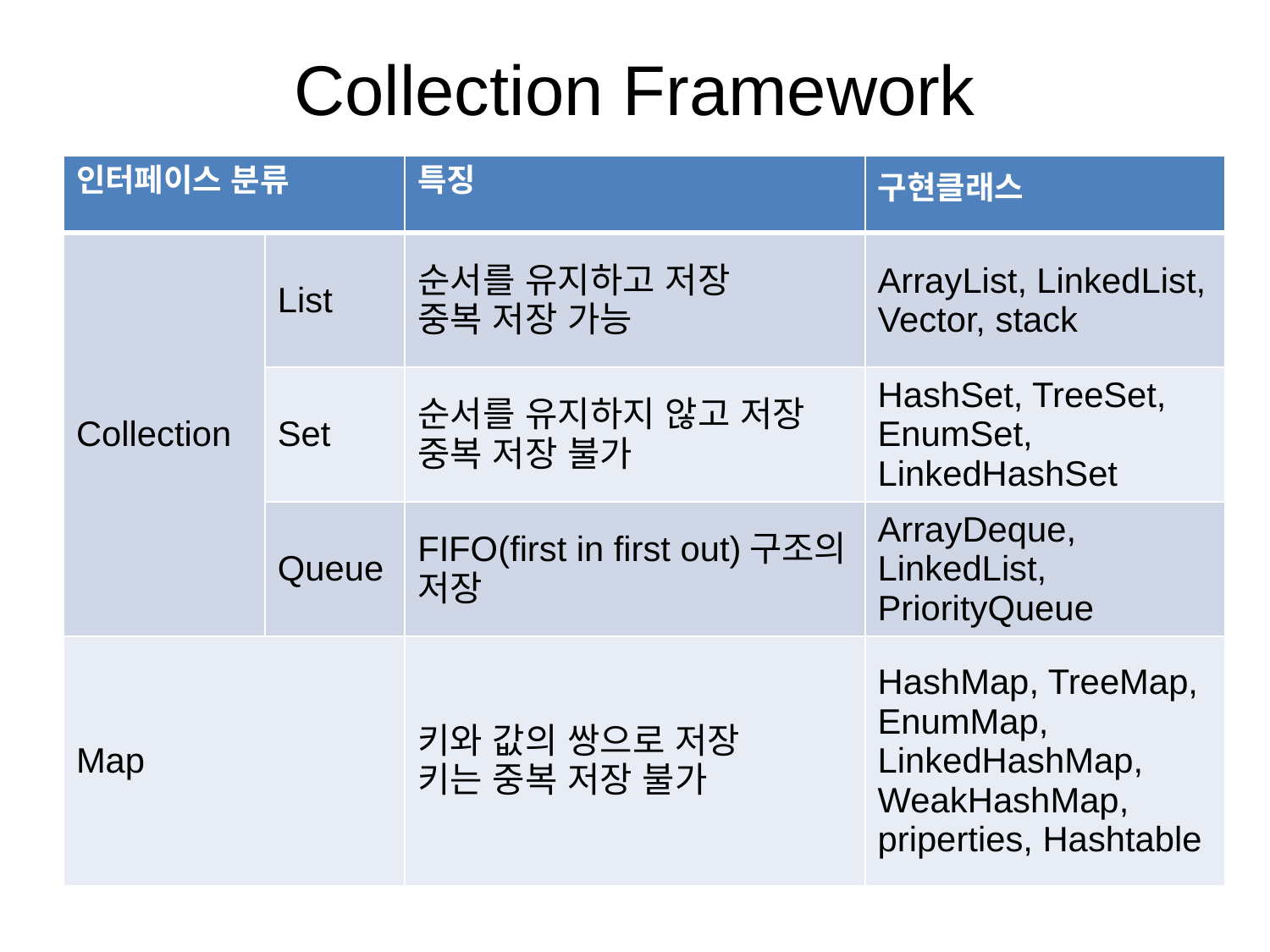

# Collection Framework
| 인터페이스 분류 |  | 특징 | 구현클래스 |
| --- | --- | --- | --- |
| Collection | List | 순서를 유지하고 저장 중복 저장 가능 | ArrayList, LinkedList, Vector, stack |
|  | Set | 순서를 유지하지 않고 저장 중복 저장 불가 | HashSet, TreeSet, EnumSet, LinkedHashSet |
|  | Queue | FIFO(first in first out)구조의 저장 | ArrayDeque, LinkedList, PriorityQueue |
| Map |  | 키와 값의 쌍으로 저장 키는 중복 저장 불가 | HashMap, TreeMap, EnumMap, LinkedHashMap, WeakHashMap, priperties, Hashtable |